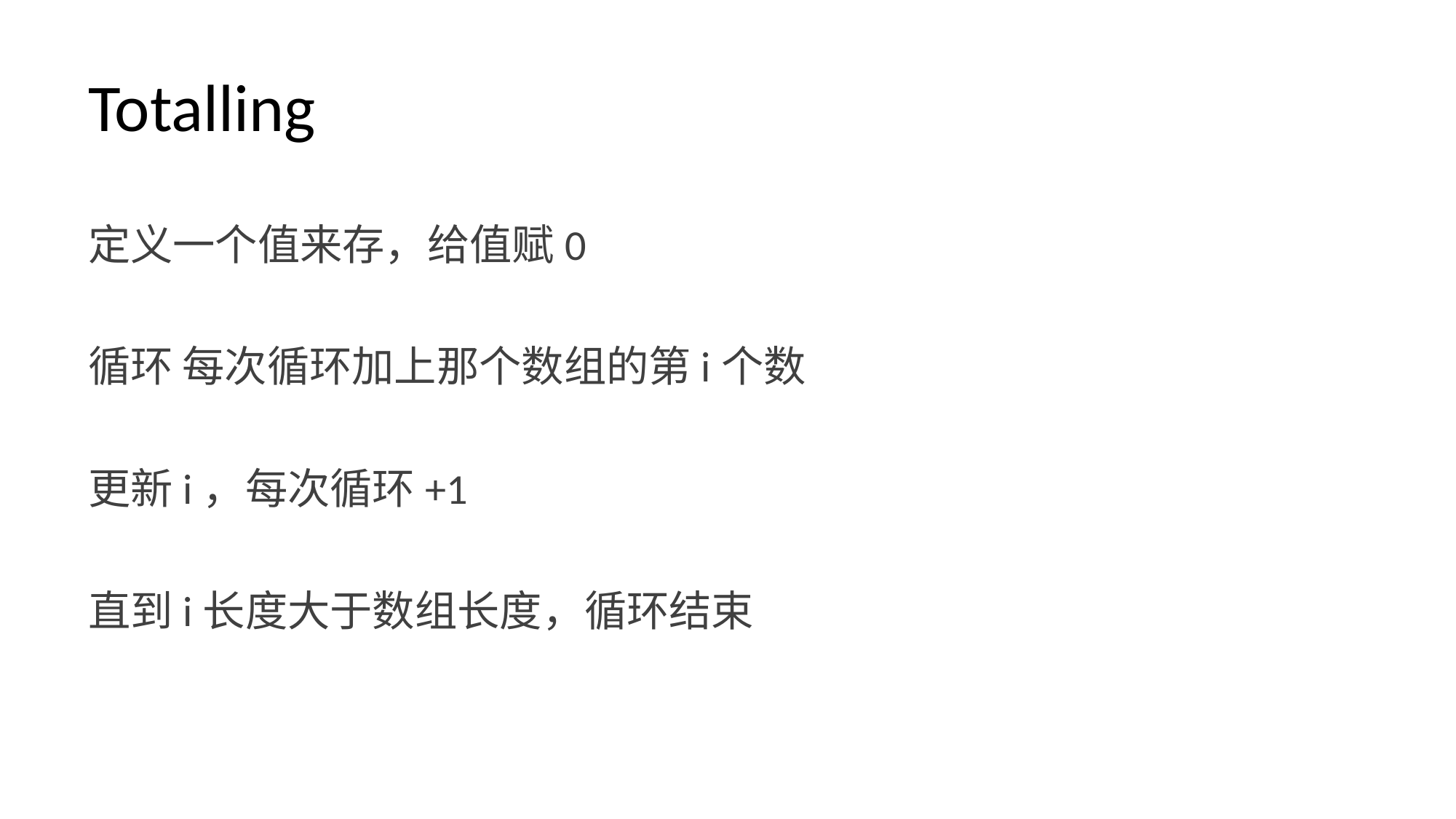

# Totalling
定义一个值来存，给值赋0

循环 每次循环加上那个数组的第i个数

更新i，每次循环+1

直到i长度大于数组长度，循环结束